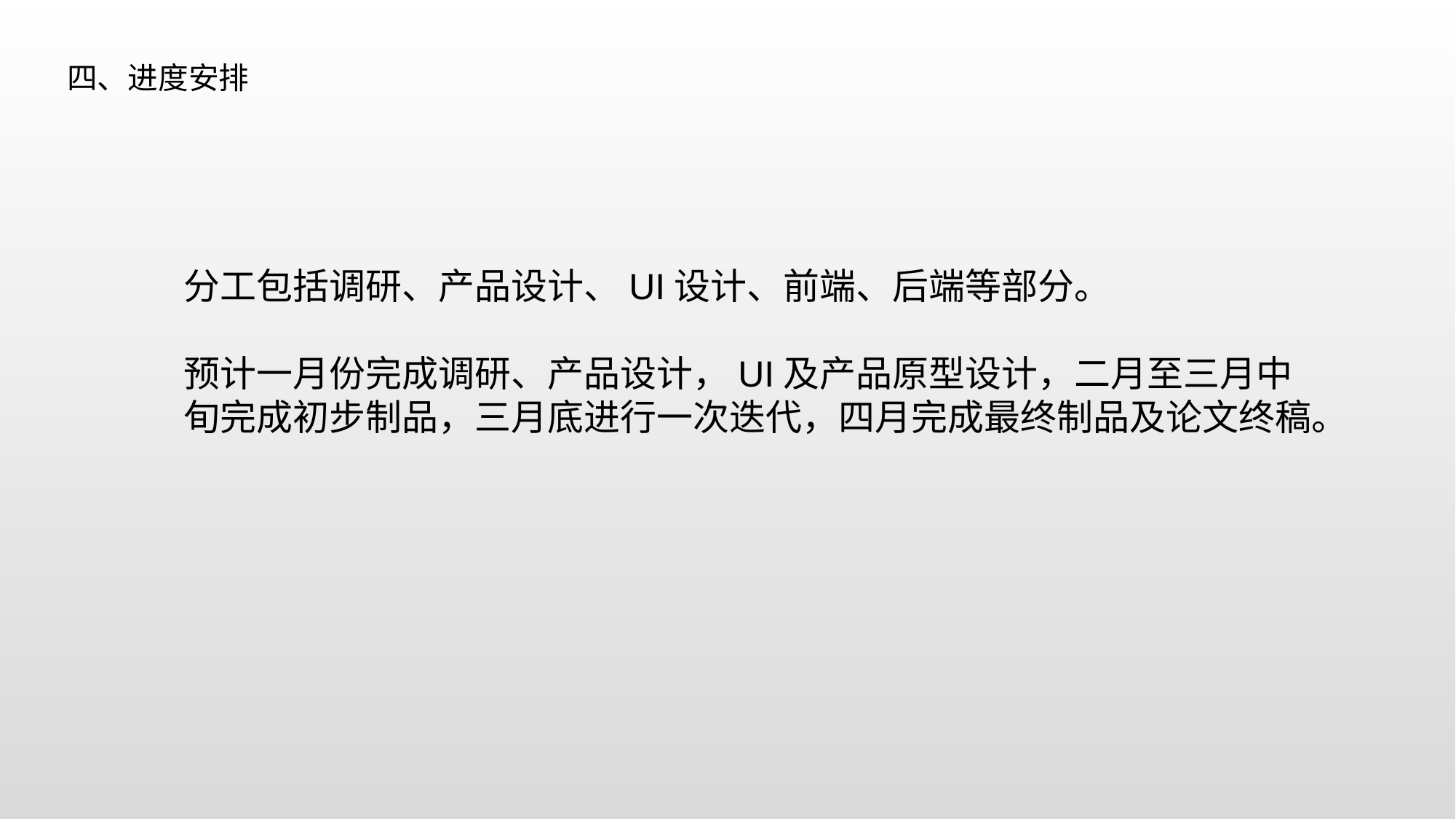

四、进度安排
分工包括调研、产品设计、UI设计、前端、后端等部分。

预计一月份完成调研、产品设计，UI及产品原型设计，二月至三月中旬完成初步制品，三月底进行一次迭代，四月完成最终制品及论文终稿。